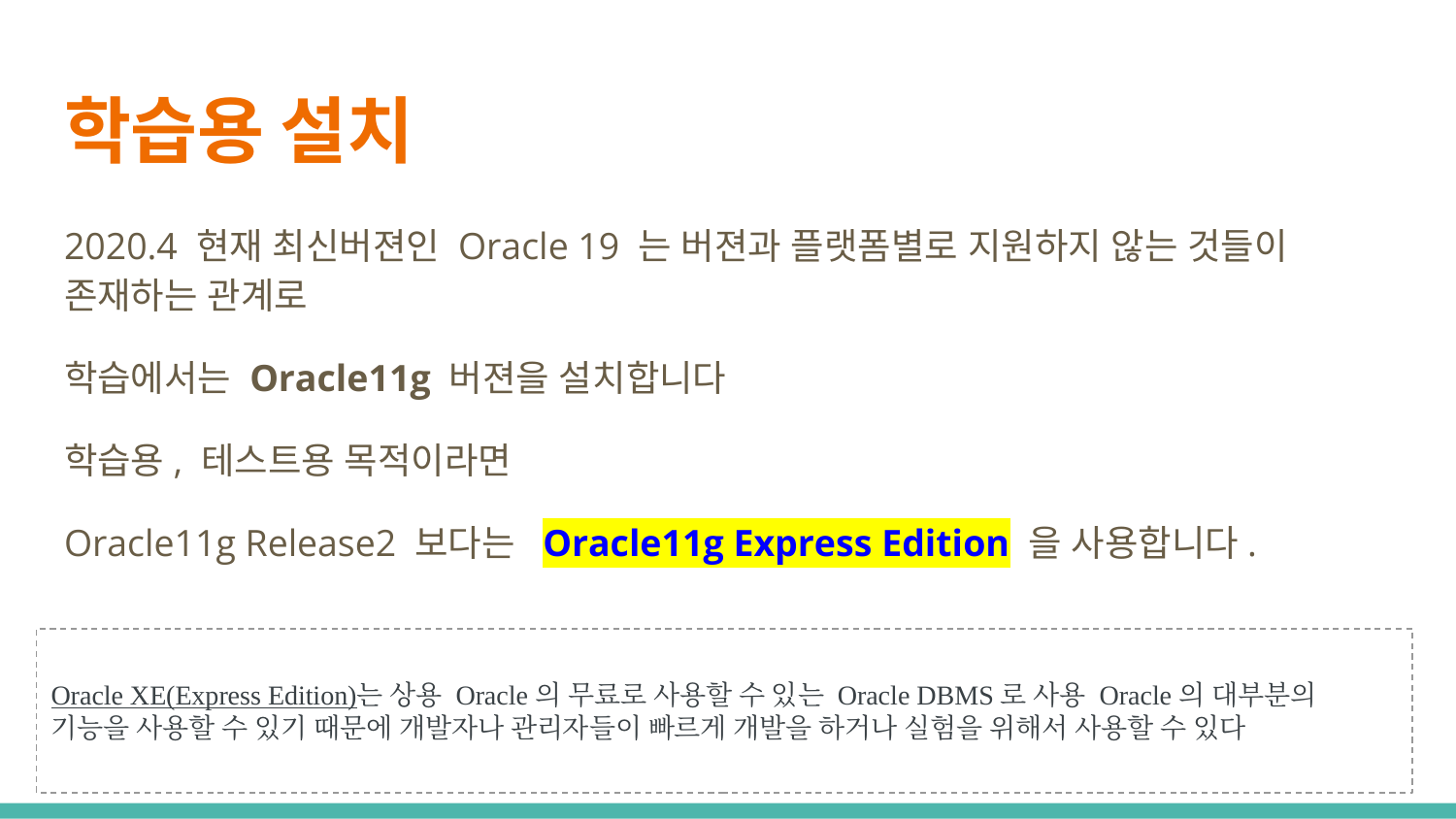

# 학습용 설치
2020.4 현재 최신버젼인 Oracle 19 는 버젼과 플랫폼별로 지원하지 않는 것들이 존재하는 관계로
학습에서는 Oracle11g 버젼을 설치합니다
학습용, 테스트용 목적이라면
Oracle11g Release2 보다는  Oracle11g Express Edition 을 사용합니다.
Oracle XE(Express Edition)는 상용 Oracle의 무료로 사용할 수 있는 Oracle DBMS로 사용 Oracle의 대부분의 기능을 사용할 수 있기 때문에 개발자나 관리자들이 빠르게 개발을 하거나 실험을 위해서 사용할 수 있다